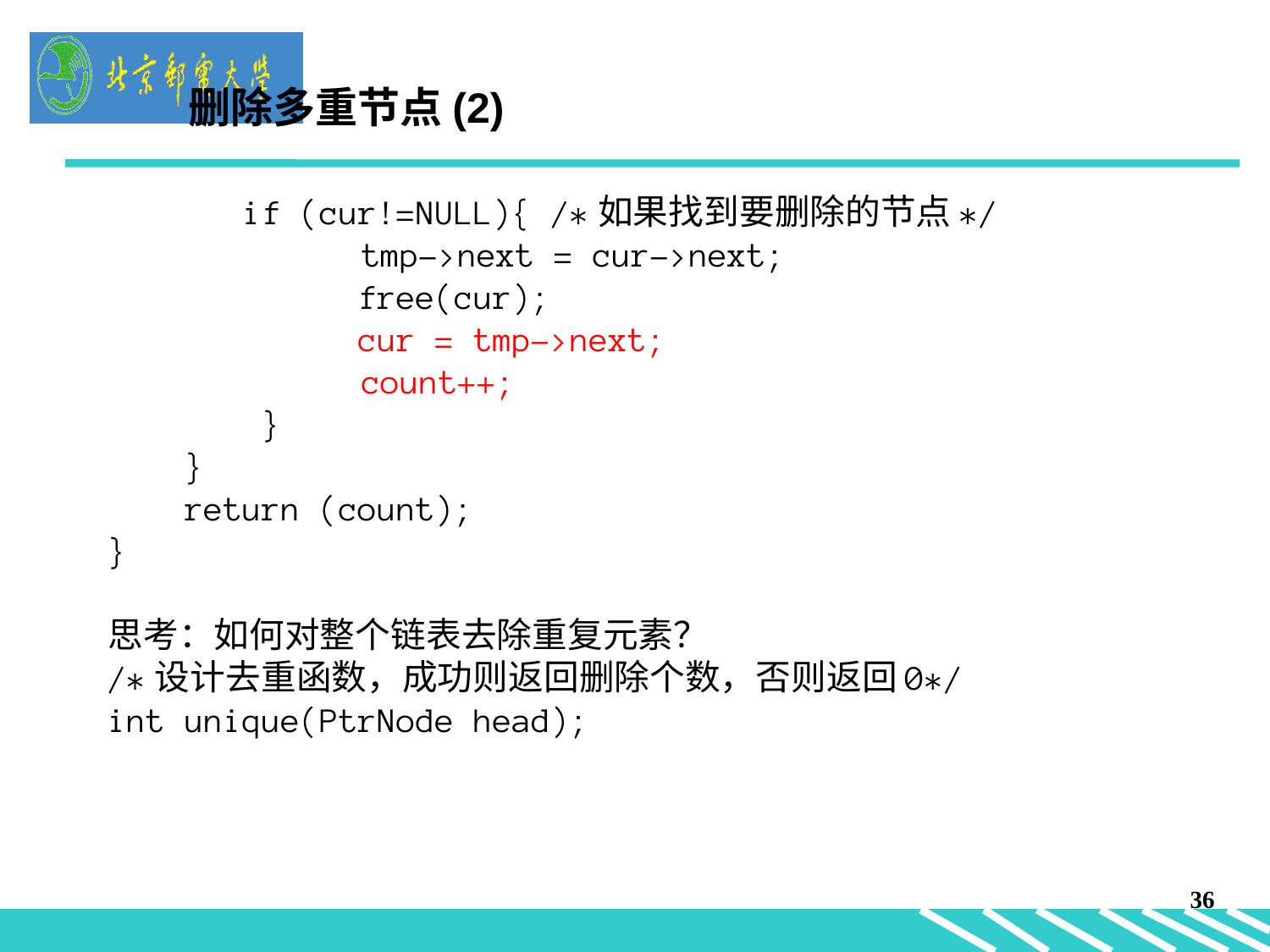

删除多重节点(2)
       if (cur!=NULL){ /*如果找到要删除的节点*/
		tmp->next = cur->next;
             free(cur);
             cur = tmp->next;
 		count++;
        }
    }
    return (count);
}

思考：如何对整个链表去除重复元素？
/*设计去重函数，成功则返回删除个数，否则返回0*/
int unique(PtrNode head);

36